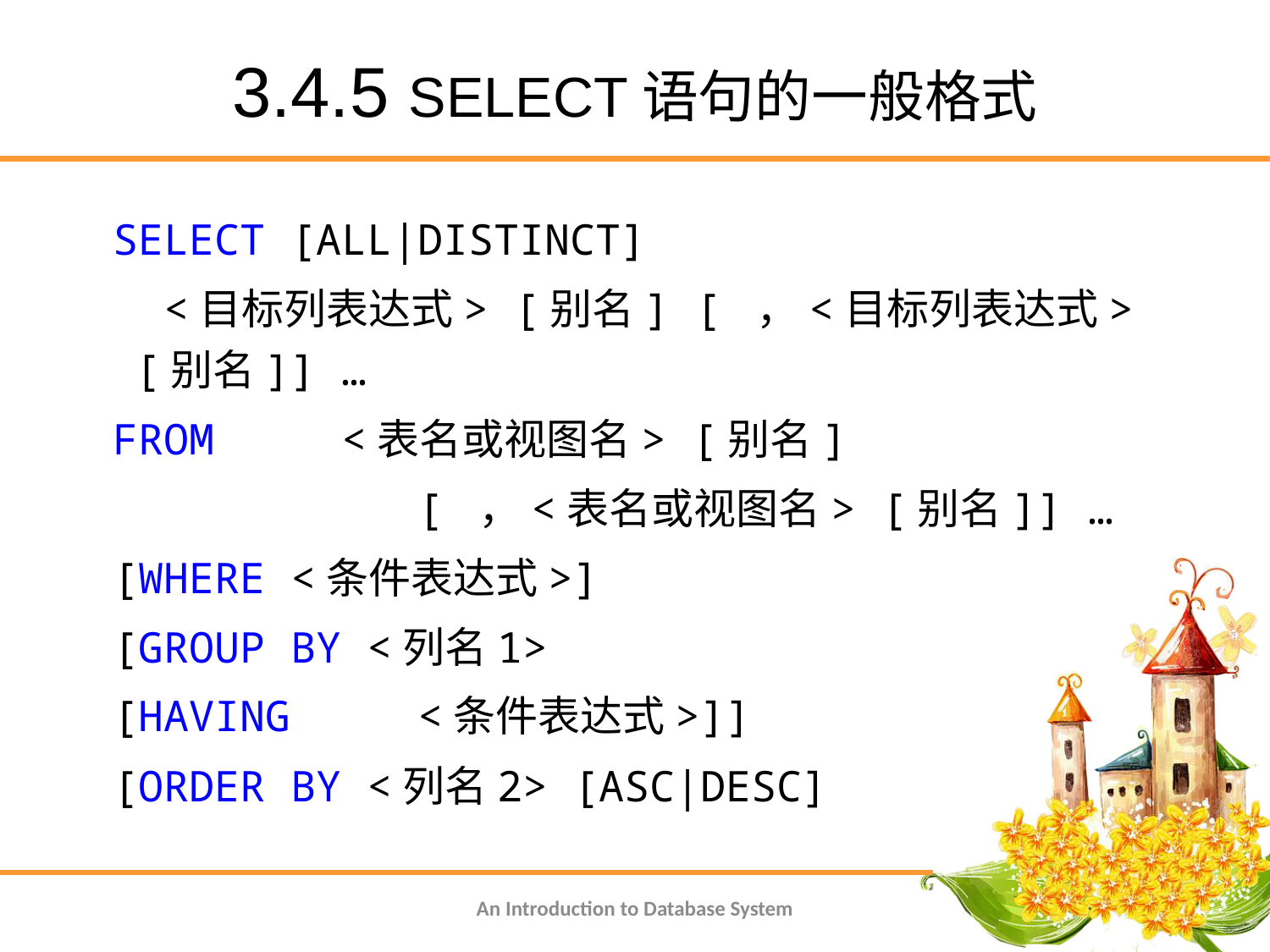

# 3.4.5 SELECT语句的一般格式
 SELECT [ALL|DISTINCT]
   <目标列表达式> [别名] [ ，<目标列表达式> [别名]] …
 FROM     <表名或视图名> [别名]
             [ ，<表名或视图名> [别名]] …
 [WHERE <条件表达式>]
 [GROUP BY <列名1>
 [HAVING     <条件表达式>]]
 [ORDER BY <列名2> [ASC|DESC]
An Introduction to Database System